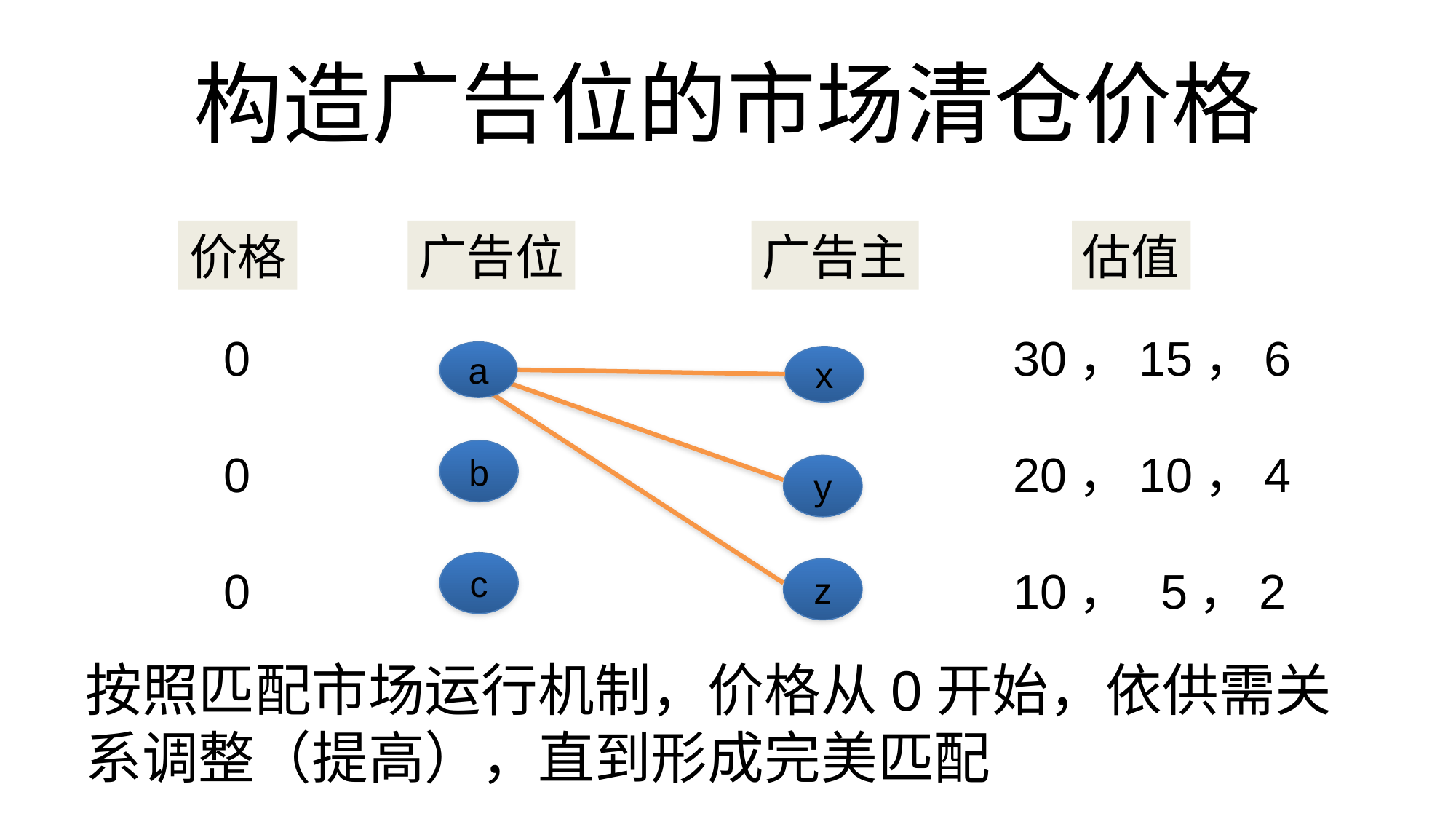

# 构造广告位的市场清仓价格
价格
广告位
广告主
估值
0

0

0
30，15，6

20，10，4

10，  5，2
a
x
b
y
c
z
按照匹配市场运行机制，价格从0开始，依供需关系调整（提高），直到形成完美匹配